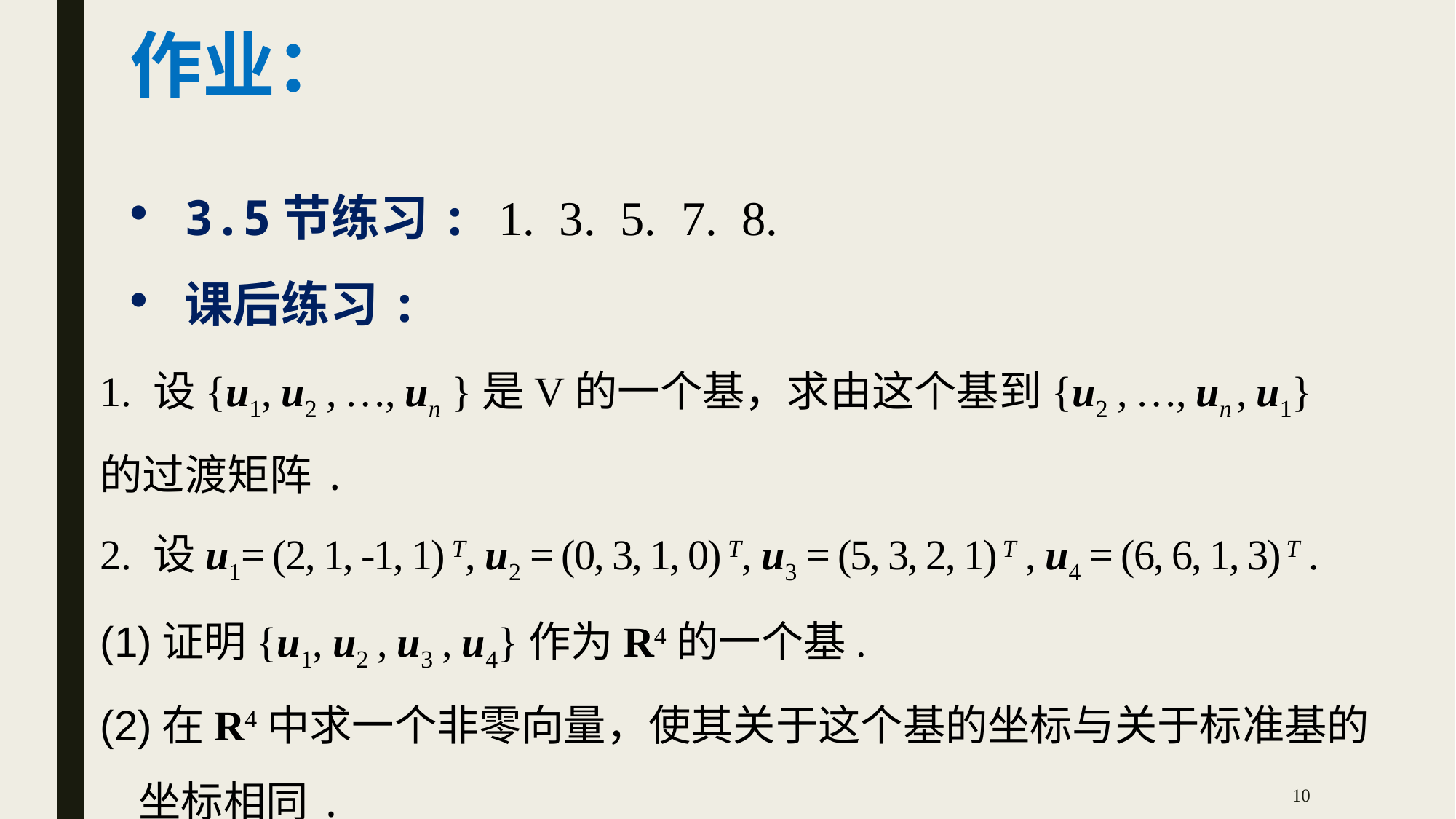

作业：

3.5节练习: 1.  3.  5.  7.  8.
课后练习:
1. 设{u1, u2 , …, un }是V的一个基，求由这个基到{u2 , …, un , u1}
的过渡矩阵.
2. 设u1= (2, 1, -1, 1) T, u2 = (0, 3, 1, 0) T, u3 = (5, 3, 2, 1) T , u4 = (6, 6, 1, 3) T .
证明{u1, u2 , u3 , u4}作为R4的一个基.
在R4中求一个非零向量，使其关于这个基的坐标与关于标准基的
   坐标相同.
10